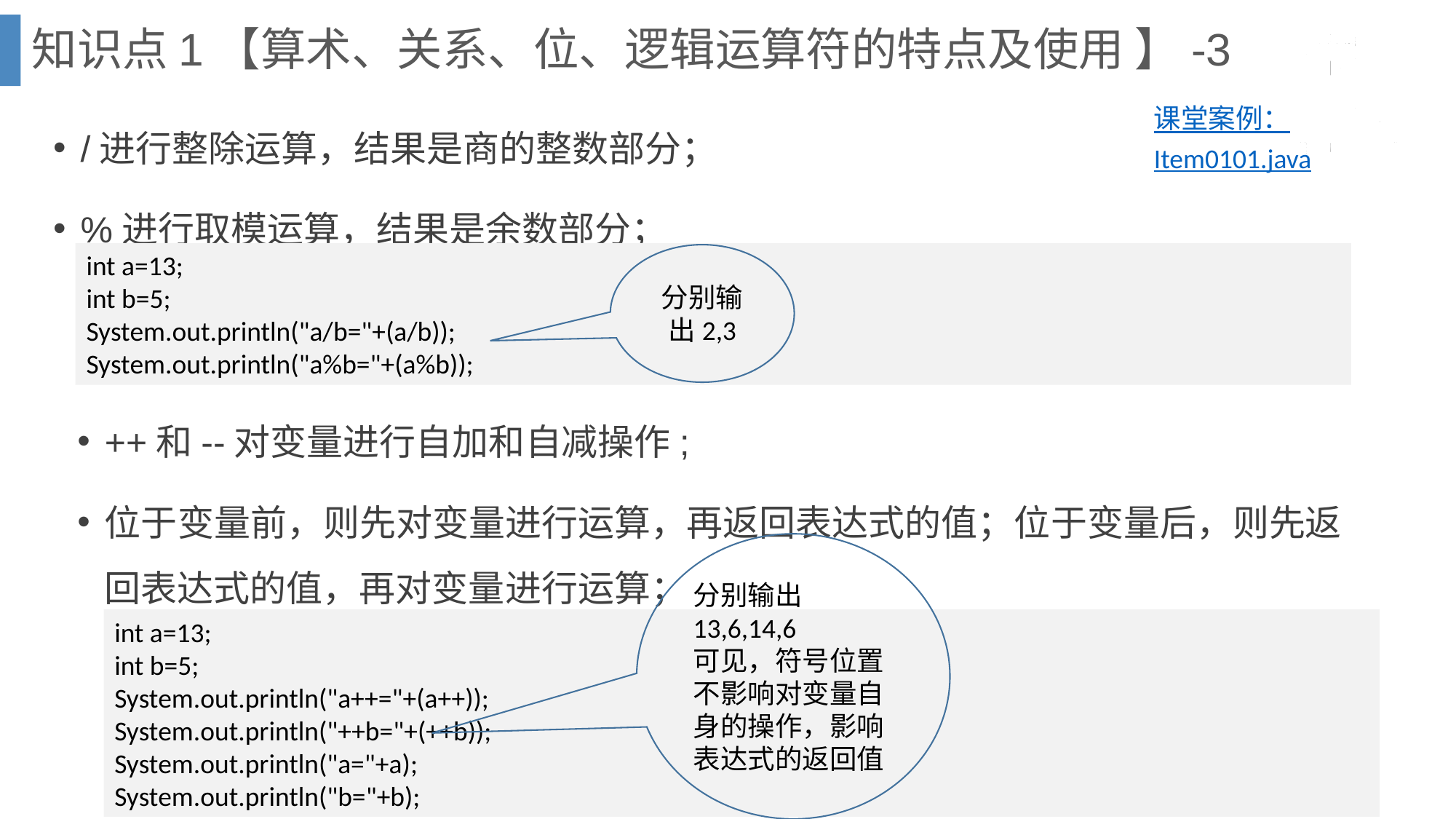

知识点1【算术、关系、位、逻辑运算符的特点及使用 】-3
课堂案例：Item0101.java
/进行整除运算，结果是商的整数部分；
%进行取模运算，结果是余数部分；

int a=13;
int b=5;
System.out.println("a/b="+(a/b));
System.out.println("a%b="+(a%b));
分别输出2,3
++和--对变量进行自加和自减操作;
位于变量前，则先对变量进行运算，再返回表达式的值；位于变量后，则先返回表达式的值，再对变量进行运算；

分别输出13,6,14,6
可见，符号位置不影响对变量自身的操作，影响表达式的返回值
int a=13;
int b=5;
System.out.println("a++="+(a++));
System.out.println("++b="+(++b));
System.out.println("a="+a);
System.out.println("b="+b);